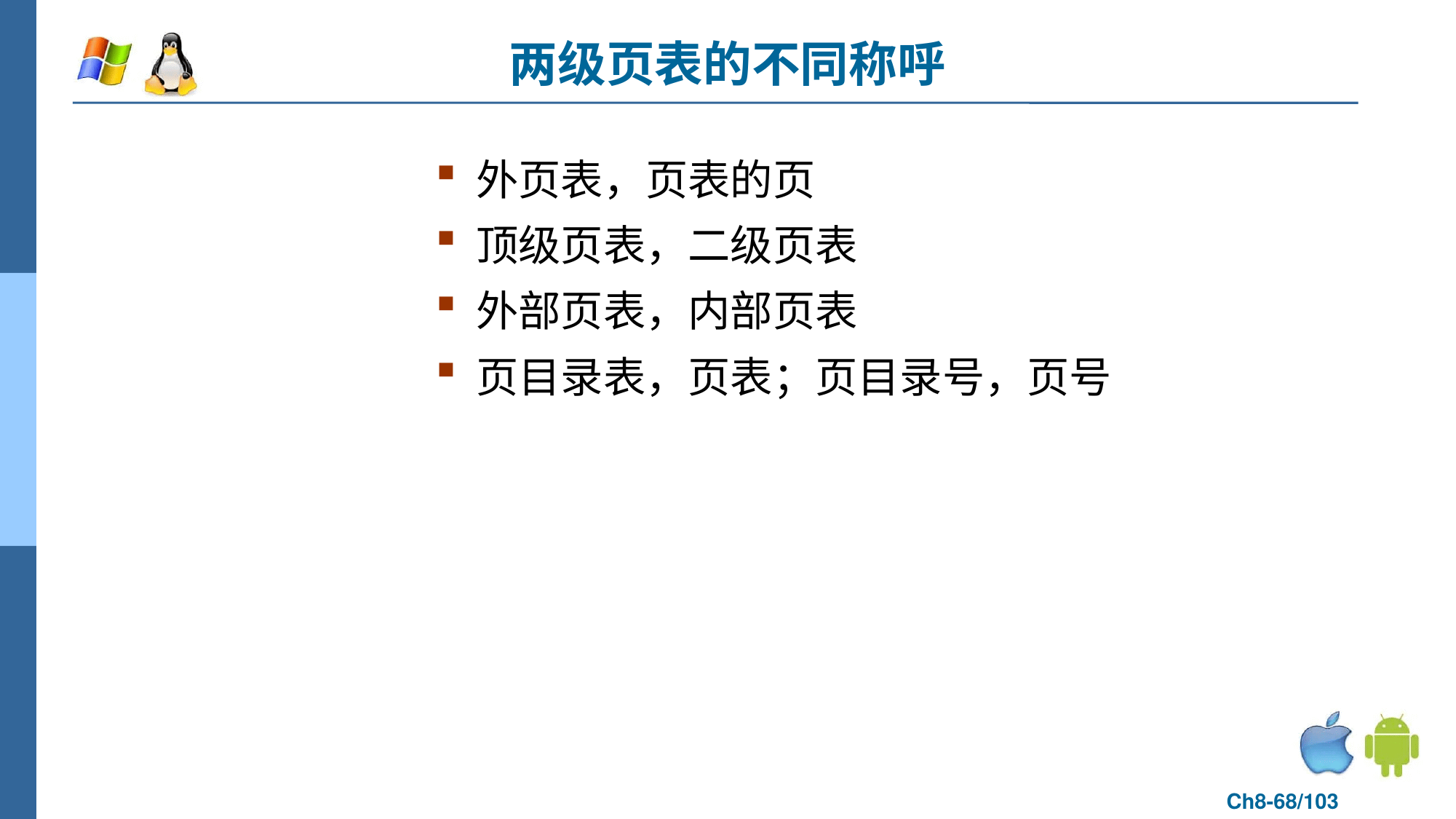

# 两级页表的不同称呼
外页表，页表的页
顶级页表，二级页表
外部页表，内部页表
页目录表，页表；页目录号，页号